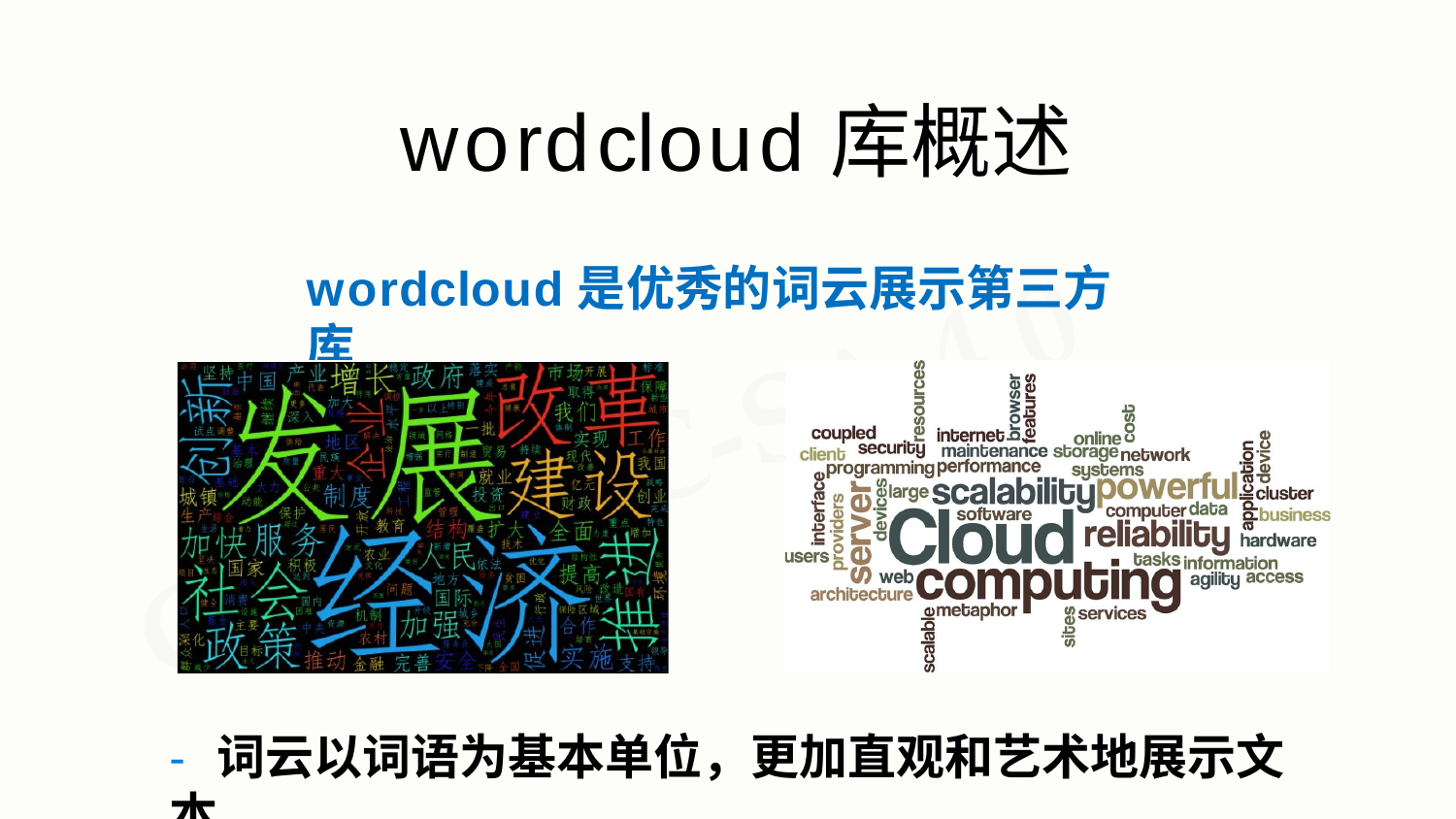

# wordcloud库概述
wordcloud是优秀的词云展示第三方库

- 词云以词语为基本单位，更加直观和艺术地展示文本